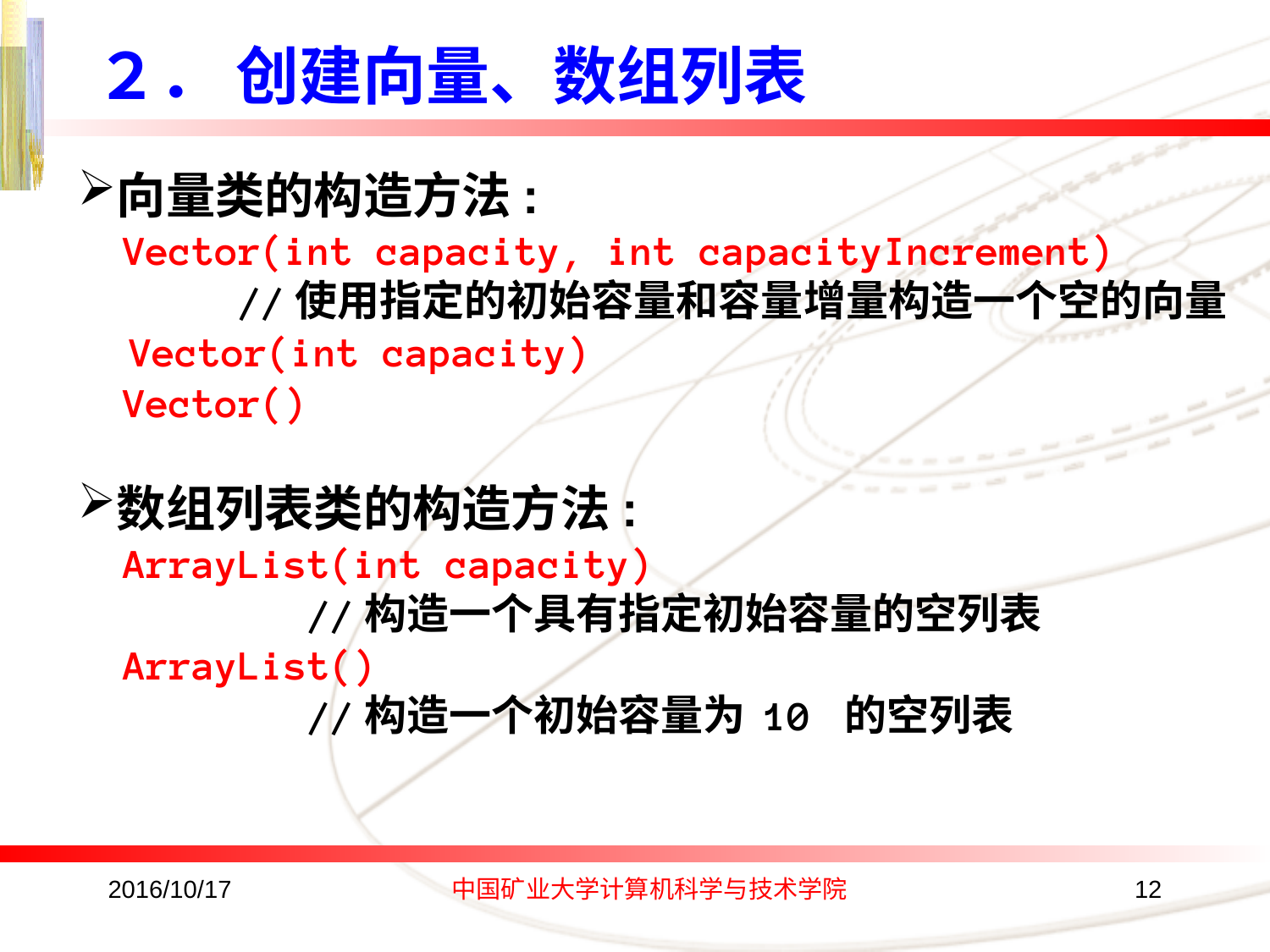

２． 创建向量、数组列表
向量类的构造方法:
  Vector(int capacity, int capacityIncrement)
       //使用指定的初始容量和容量增量构造一个空的向量
　Vector(int capacity)
  Vector()

数组列表类的构造方法:
  ArrayList(int capacity)
          //构造一个具有指定初始容量的空列表
  ArrayList()
          //构造一个初始容量为 10 的空列表

2016/10/17
中国矿业大学计算机科学与技术学院
12